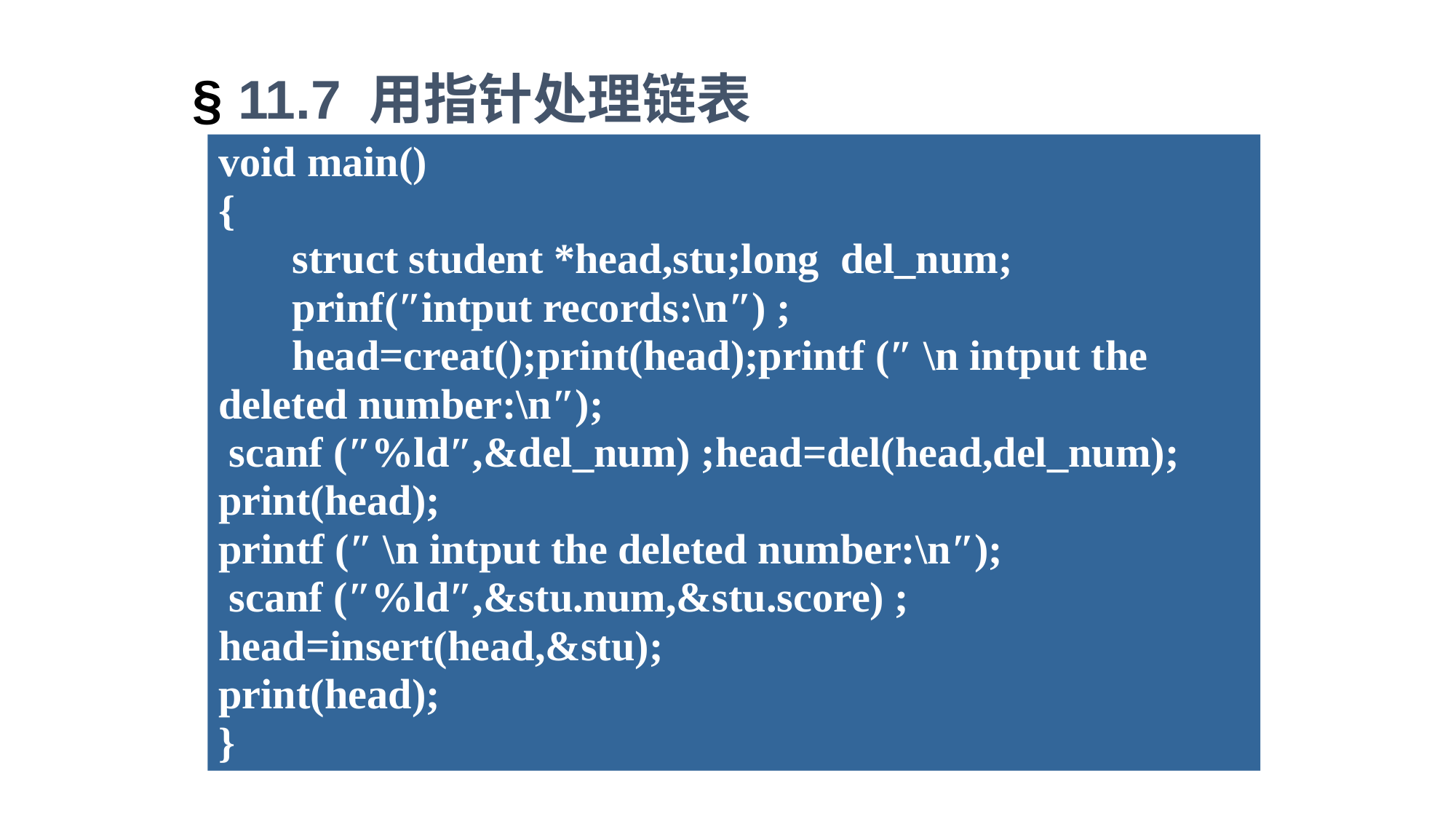

§ 11.7 用指针处理链表
void main()
{
       struct student *head,stu;long  del_num;
       prinf(″intput records:\n″) ;
       head=creat();print(head);printf (″ \n intput the  deleted number:\n″);
 scanf (″%ld″,&del_num) ;head=del(head,del_num);
print(head);
printf (″ \n intput the deleted number:\n″);
 scanf (″%ld″,&stu.num,&stu.score) ;
head=insert(head,&stu);
print(head);
}
11.7.8 对链表的综合操作
    将以上建立、输出、删除、插入的函数组织
在一个C程序中，用ｍａｉｎ函数作主调函数。